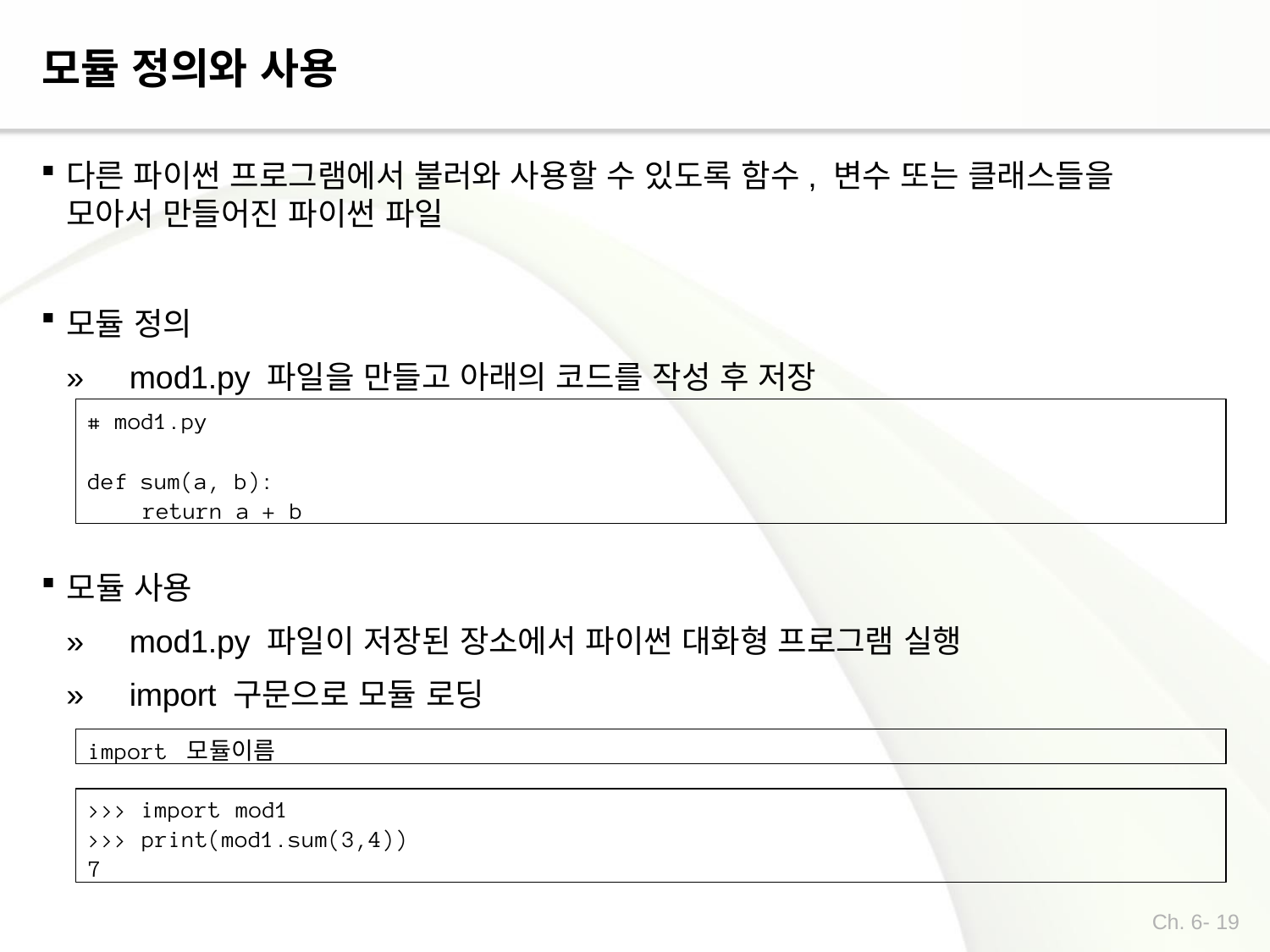

# 모듈 정의와 사용
다른 파이썬 프로그램에서 불러와 사용할 수 있도록 함수, 변수 또는 클래스들을  모아서 만들어진 파이썬 파일

모듈 정의
»	mod1.py 파일을 만들고 아래의 코드를 작성 후 저장
# mod1.py

def sum(a, b):  return a + b
모듈 사용
»	mod1.py 파일이 저장된 장소에서 파이썬 대화형 프로그램 실행
»	import 구문으로 모듈 로딩
import 모듈이름
>>> import mod1
>>> print(mod1.sum(3,4))
7
Ch. 6- 19